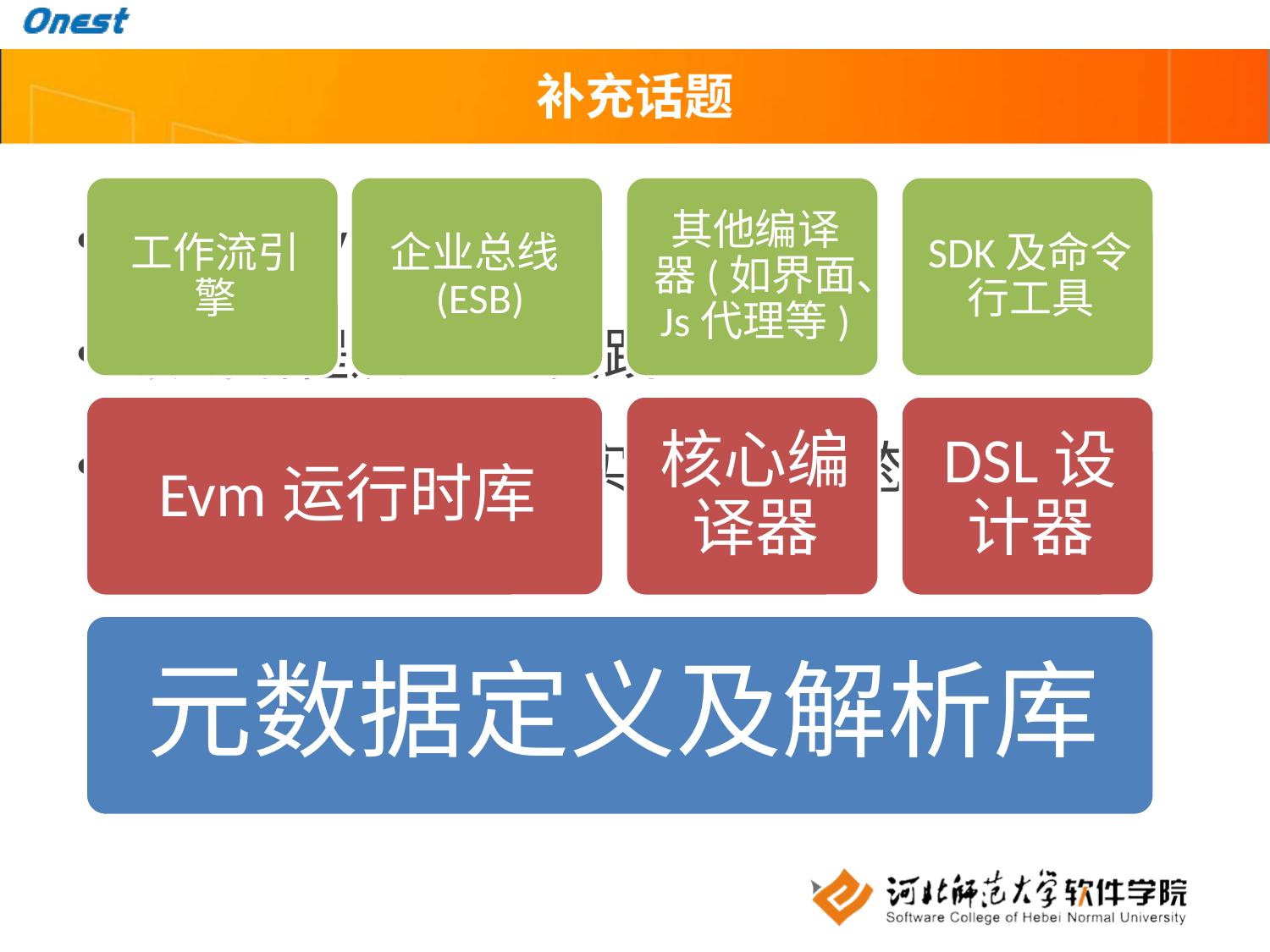

# 补充话题
工程师 vs 教师
领域编程及Evm实践
学习是一种信仰，实践是一种态度
元数据定义及解析库
Evm运行时库
工作流引擎
企业总线(ESB)
核心编译器
其他编译器(如界面、Js代理等)
DSL设计器
SDK及命令行工具